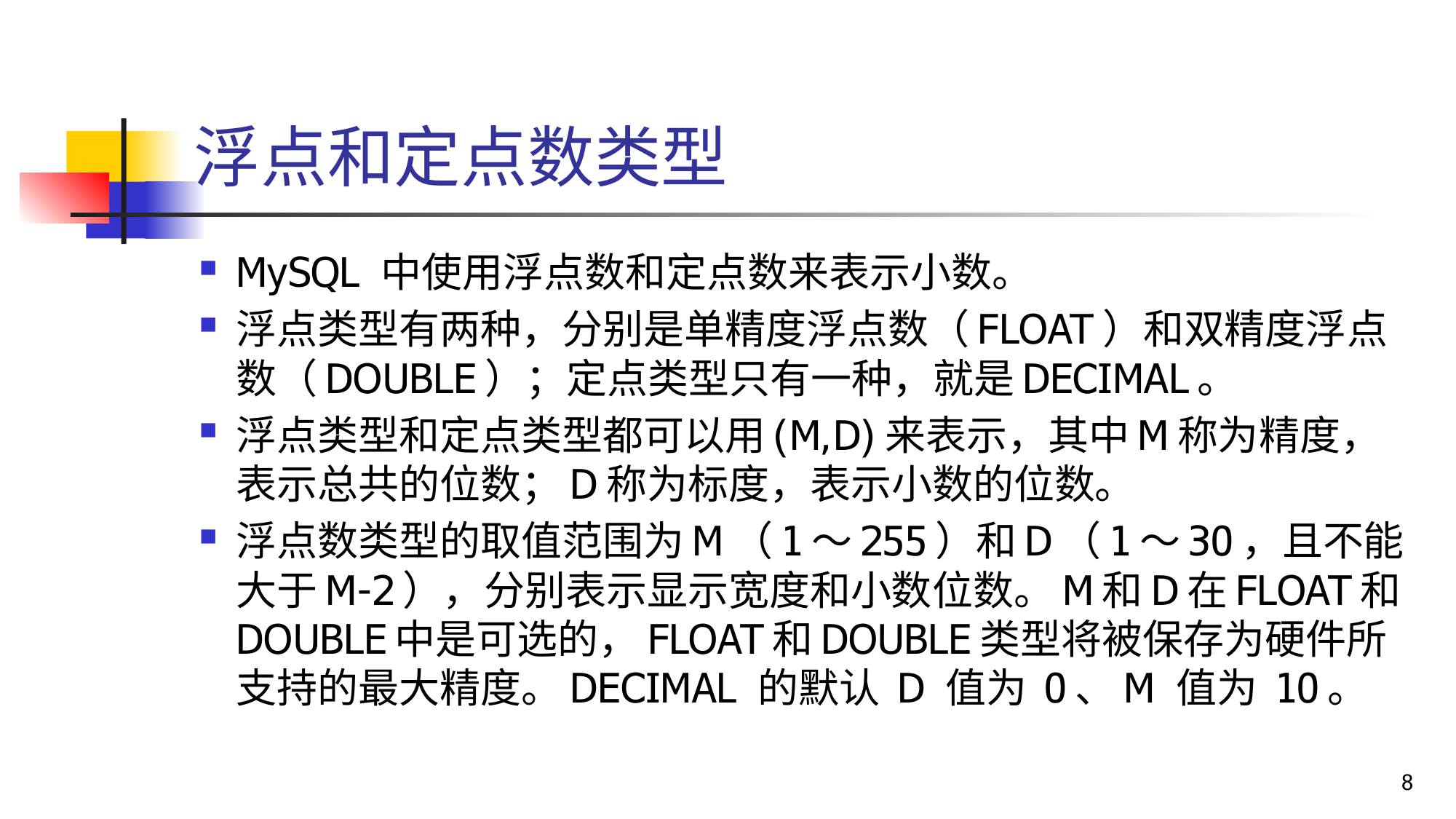

# 浮点和定点数类型
MySQL 中使用浮点数和定点数来表示小数。
浮点类型有两种，分别是单精度浮点数（FLOAT）和双精度浮点数（DOUBLE）；定点类型只有一种，就是DECIMAL。
浮点类型和定点类型都可以用(M,D)来表示，其中M称为精度，表示总共的位数；D称为标度，表示小数的位数。
浮点数类型的取值范围为M（1～255）和D（1～30，且不能大于M-2），分别表示显示宽度和小数位数。M和D在FLOAT和DOUBLE中是可选的，FLOAT和DOUBLE类型将被保存为硬件所支持的最大精度。DECIMAL 的默认 D 值为 0、M 值为 10。

8